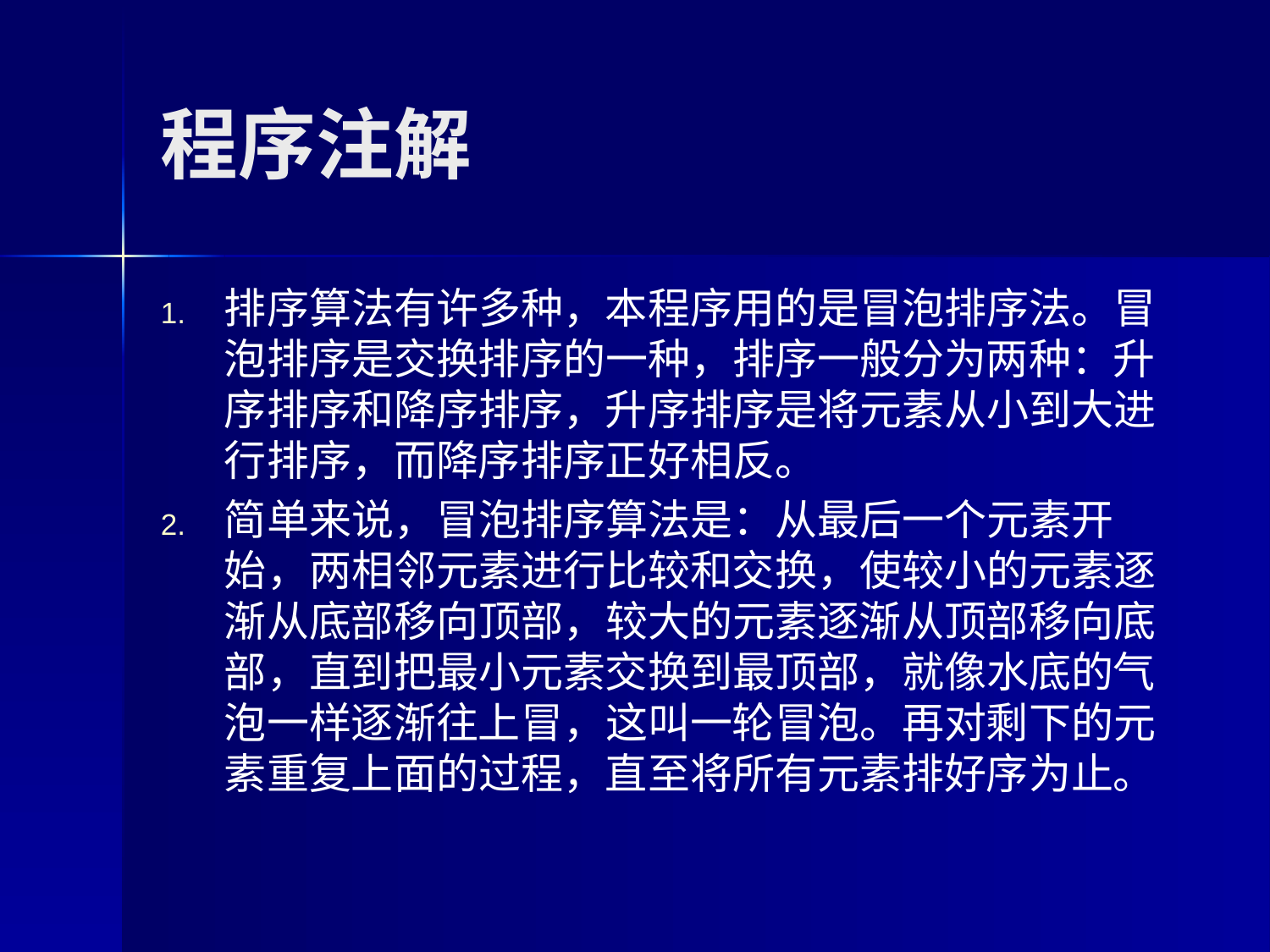

# 程序注解
排序算法有许多种，本程序用的是冒泡排序法。冒泡排序是交换排序的一种，排序一般分为两种：升序排序和降序排序，升序排序是将元素从小到大进行排序，而降序排序正好相反。
简单来说，冒泡排序算法是：从最后一个元素开始，两相邻元素进行比较和交换，使较小的元素逐渐从底部移向顶部，较大的元素逐渐从顶部移向底部，直到把最小元素交换到最顶部，就像水底的气泡一样逐渐往上冒，这叫一轮冒泡。再对剩下的元素重复上面的过程，直至将所有元素排好序为止。